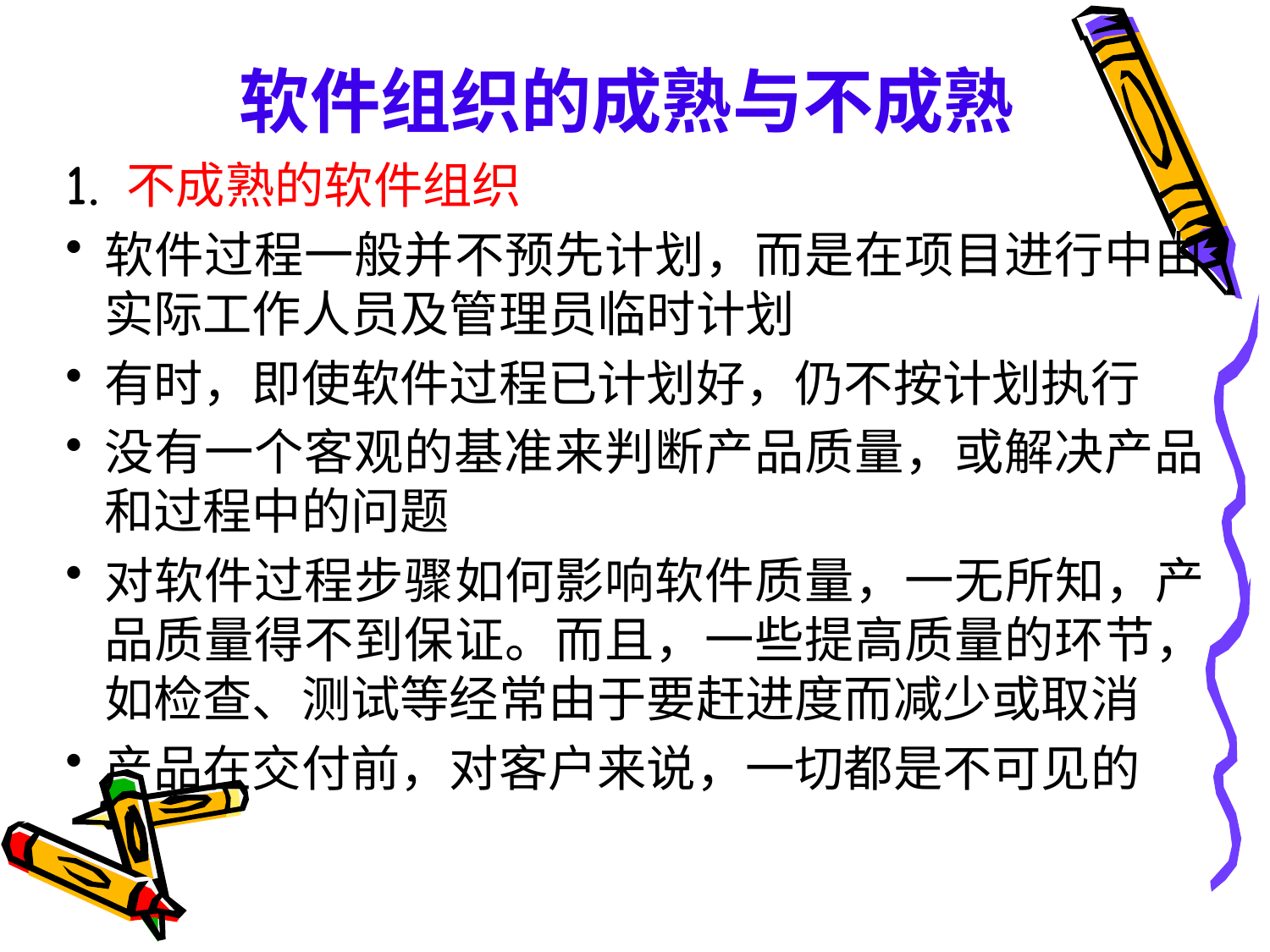

# 软件组织的成熟与不成熟
1. 不成熟的软件组织
软件过程一般并不预先计划，而是在项目进行中由实际工作人员及管理员临时计划
有时，即使软件过程已计划好，仍不按计划执行
没有一个客观的基准来判断产品质量，或解决产品和过程中的问题
对软件过程步骤如何影响软件质量，一无所知，产品质量得不到保证。而且，一些提高质量的环节，如检查、测试等经常由于要赶进度而减少或取消
产品在交付前，对客户来说，一切都是不可见的